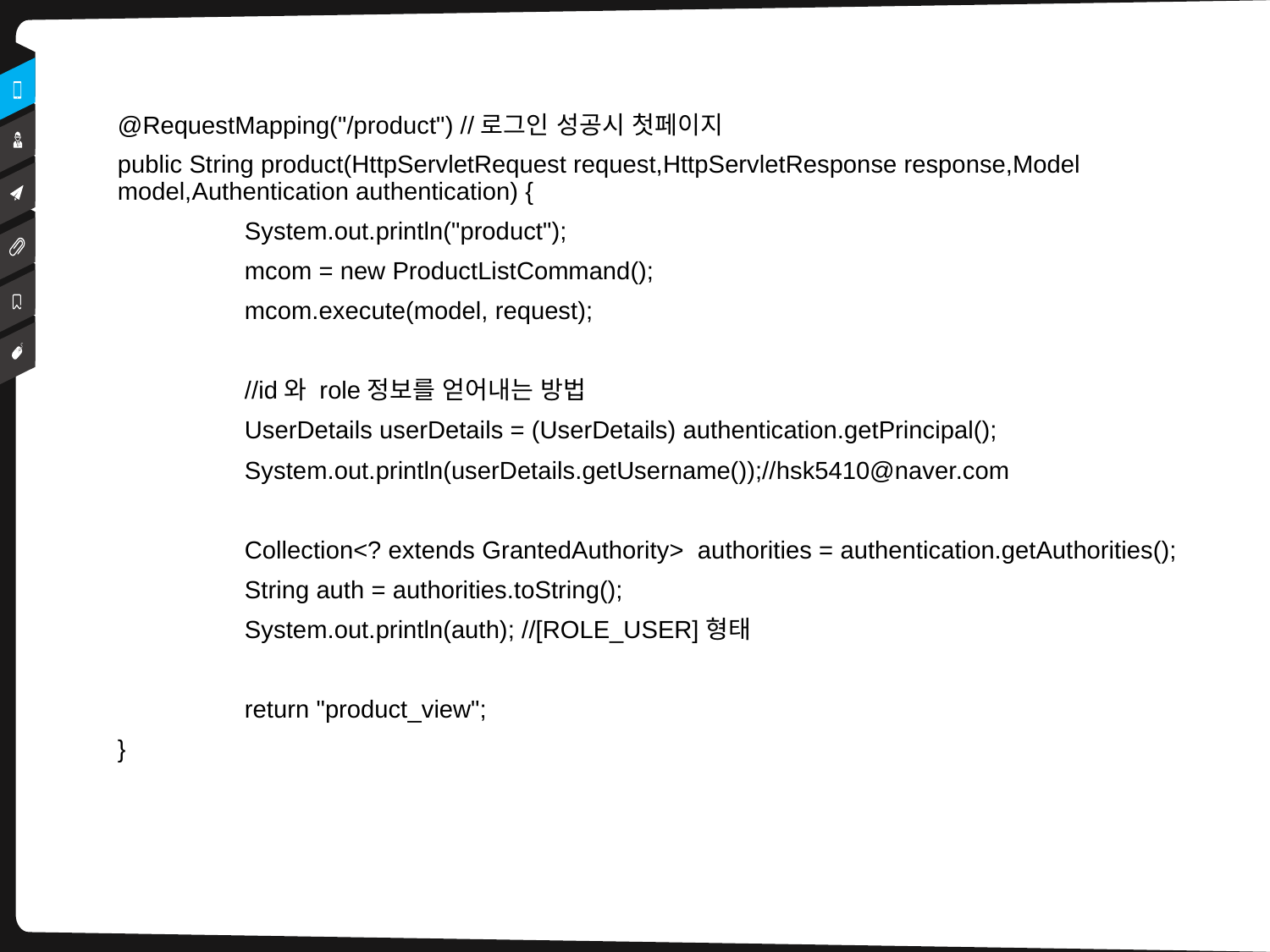

@RequestMapping("/product") //로그인 성공시 첫페이지
public String product(HttpServletRequest request,HttpServletResponse response,Model model,Authentication authentication) {
	System.out.println("product");
	mcom = new ProductListCommand();
	mcom.execute(model, request);

	//id와 role정보를 얻어내는 방법
	UserDetails userDetails = (UserDetails) authentication.getPrincipal();
	System.out.println(userDetails.getUsername());//hsk5410@naver.com

	Collection<? extends GrantedAuthority>  authorities = authentication.getAuthorities();
	String auth = authorities.toString();
	System.out.println(auth); //[ROLE_USER]형태

	return "product_view";
}